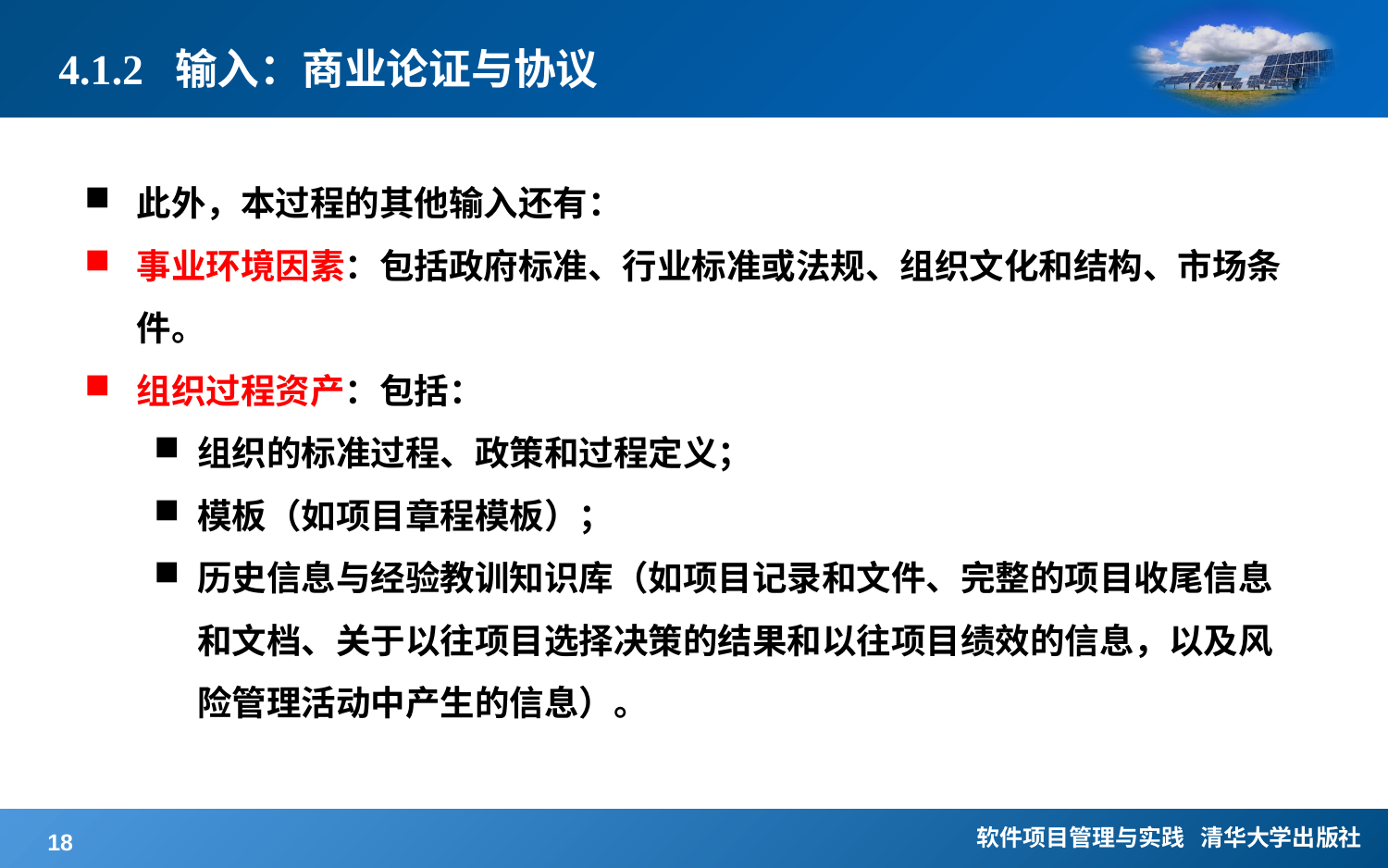

# 4.1.2  输入：商业论证与协议
此外，本过程的其他输入还有：
事业环境因素：包括政府标准、行业标准或法规、组织文化和结构、市场条件。
组织过程资产：包括：
组织的标准过程、政策和过程定义；
模板（如项目章程模板）；
历史信息与经验教训知识库（如项目记录和文件、完整的项目收尾信息和文档、关于以往项目选择决策的结果和以往项目绩效的信息，以及风险管理活动中产生的信息）。